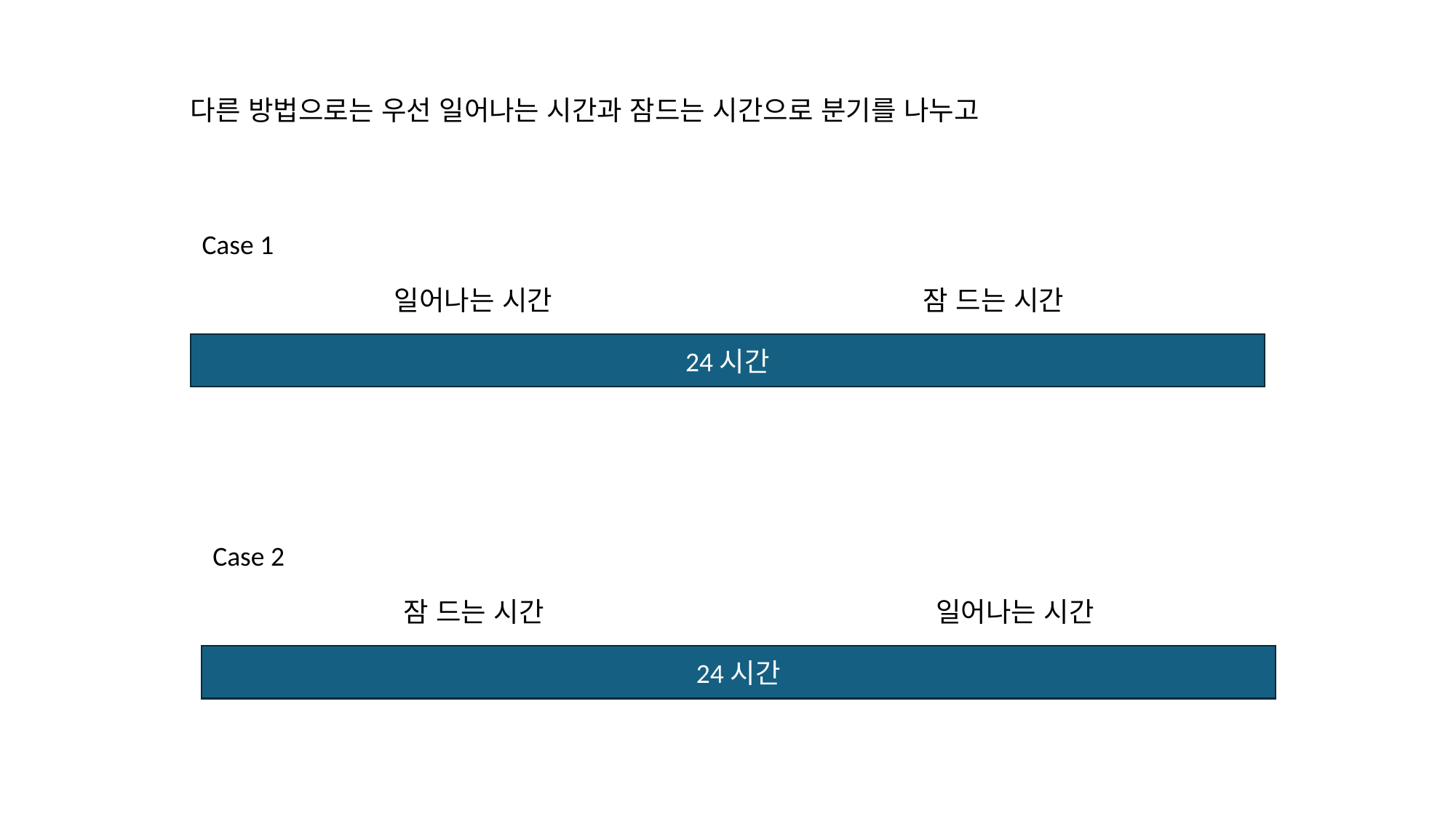

다른 방법으로는 우선 일어나는 시간과 잠드는 시간으로 분기를 나누고
Case 1
일어나는 시간
잠 드는 시간
24시간
Case 2
잠 드는 시간
일어나는 시간
24시간